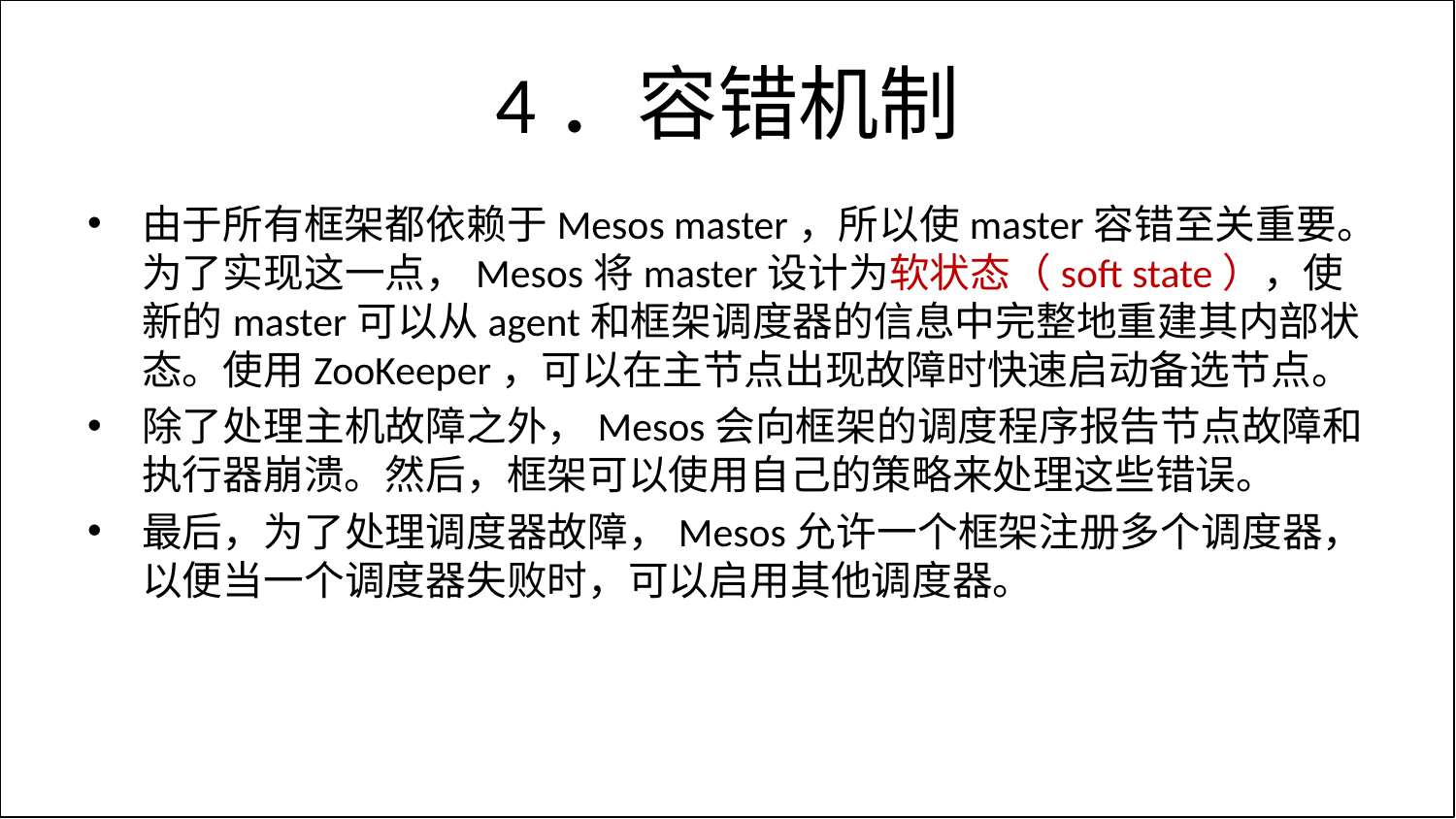

# 4．容错机制
由于所有框架都依赖于Mesos master，所以使master容错至关重要。为了实现这一点，Mesos将master设计为软状态（soft state），使新的master可以从agent和框架调度器的信息中完整地重建其内部状态。使用ZooKeeper，可以在主节点出现故障时快速启动备选节点。
除了处理主机故障之外，Mesos会向框架的调度程序报告节点故障和执行器崩溃。然后，框架可以使用自己的策略来处理这些错误。
最后，为了处理调度器故障，Mesos允许一个框架注册多个调度器，以便当一个调度器失败时，可以启用其他调度器。